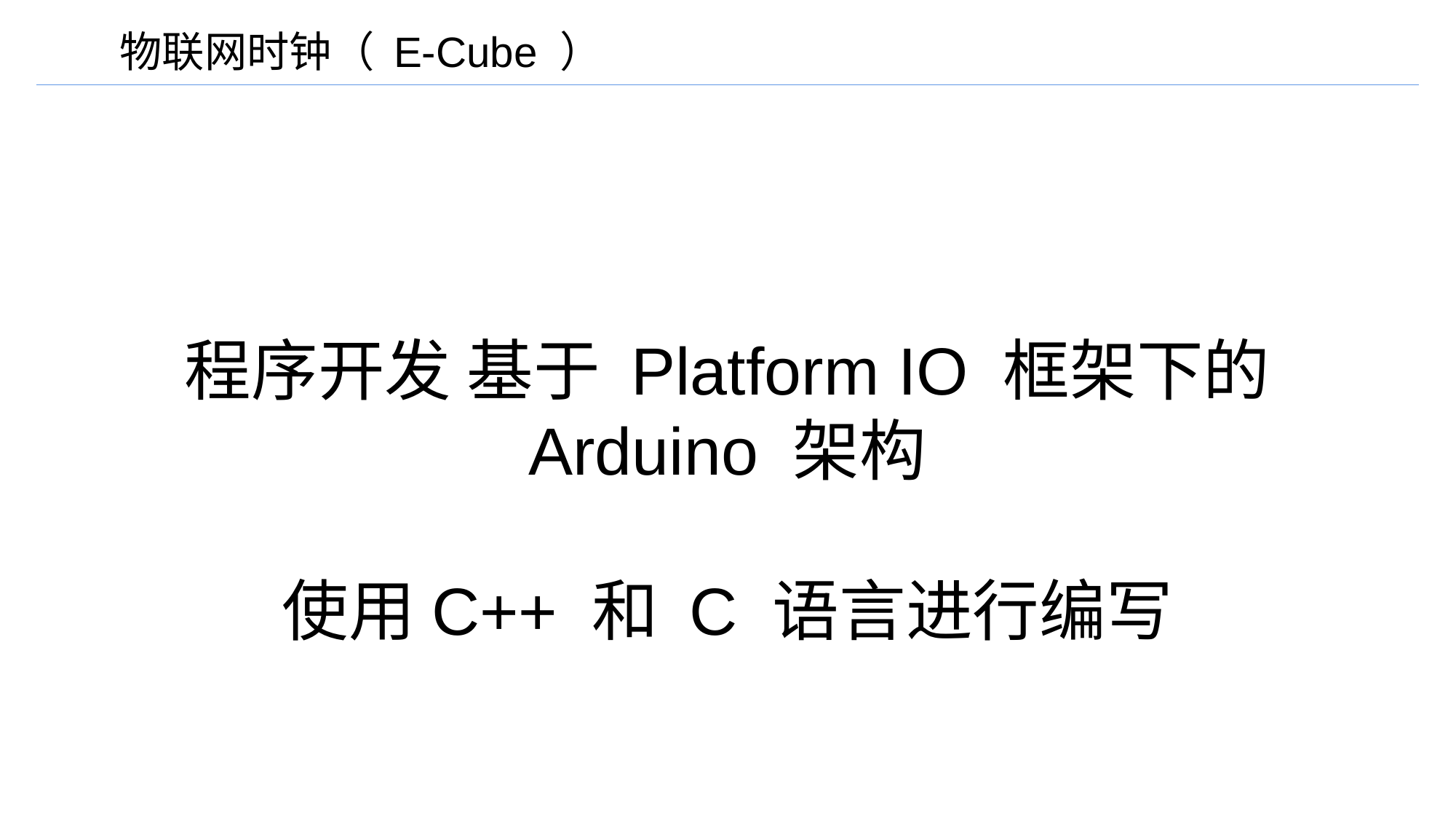

物联网时钟（ E-Cube ）
程序开发 基于 Platform IO 框架下的 Arduino 架构

使用C++ 和 C 语言进行编写